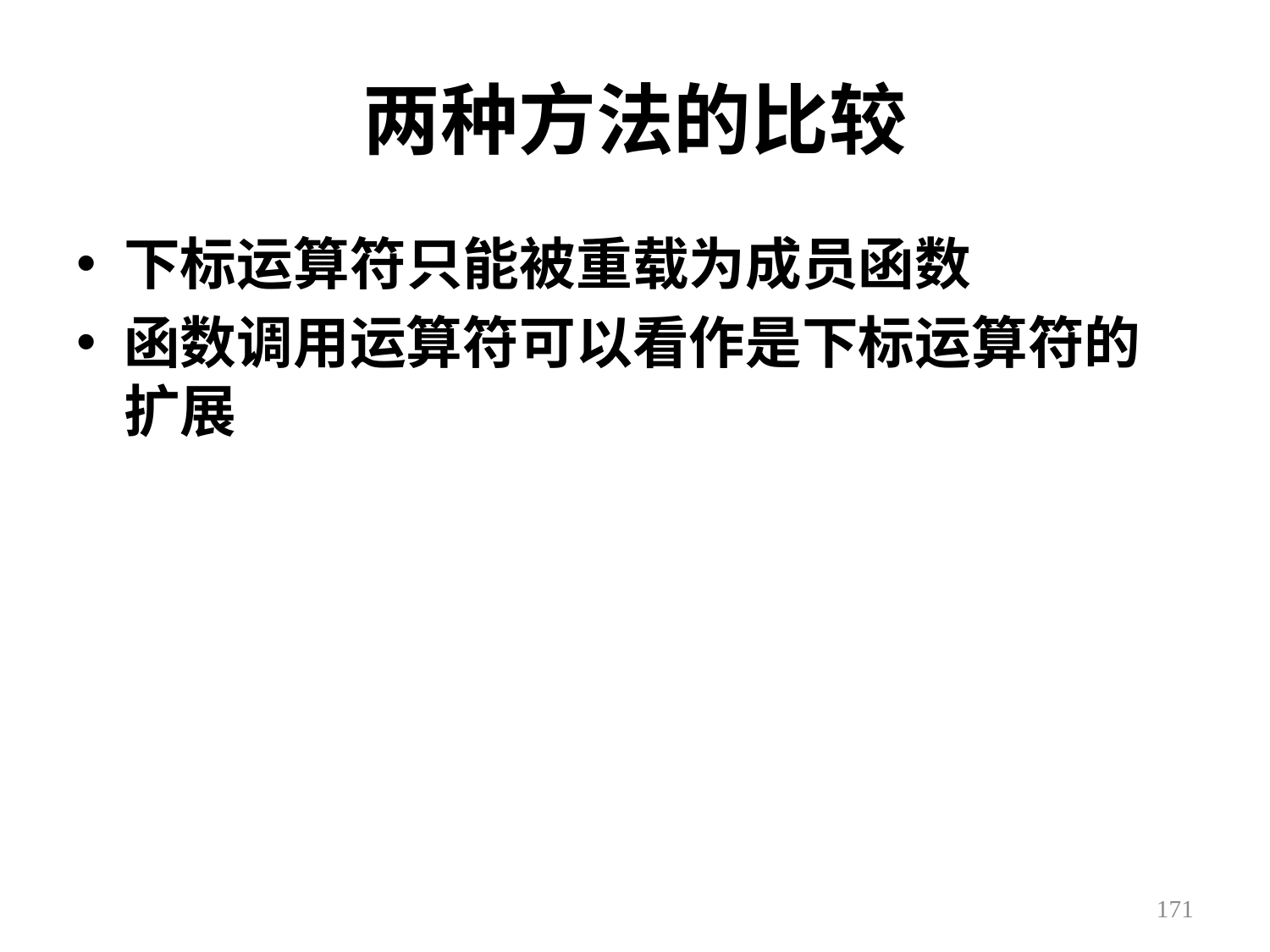

# 两种方法的比较
下标运算符只能被重载为成员函数
函数调用运算符可以看作是下标运算符的扩展

171